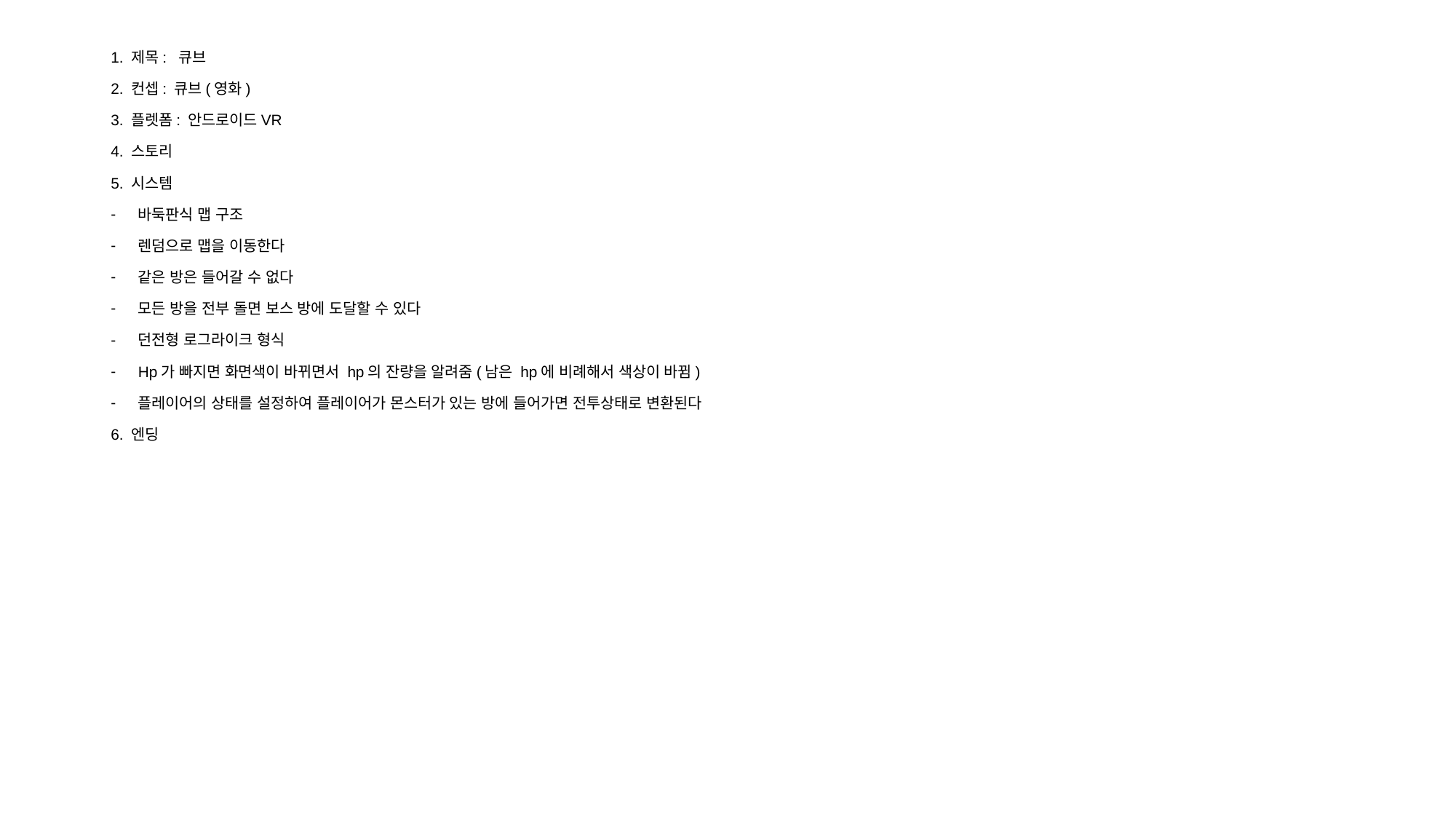

1. 제목:  큐브
2. 컨셉: 큐브(영화)
3. 플렛폼: 안드로이드VR
4. 스토리
5. 시스템
바둑판식 맵 구조
렌덤으로 맵을 이동한다
같은 방은 들어갈 수 없다
모든 방을 전부 돌면 보스 방에 도달할 수 있다
던전형 로그라이크 형식
Hp가 빠지면 화면색이 바뀌면서 hp의 잔량을 알려줌(남은 hp에 비례해서 색상이 바뀜)
플레이어의 상태를 설정하여 플레이어가 몬스터가 있는 방에 들어가면 전투상태로 변환된다
6. 엔딩